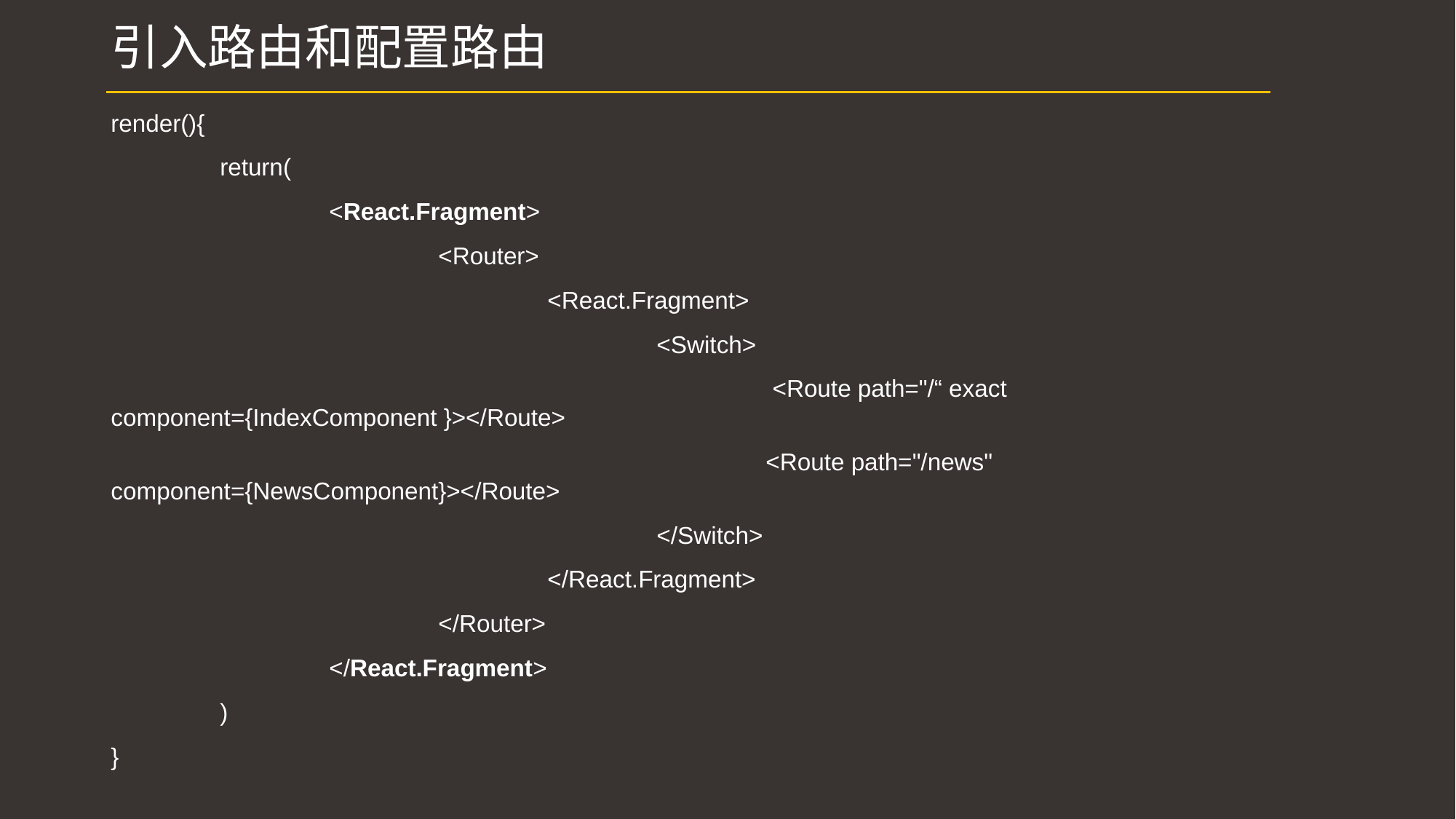

# 引入路由和配置路由
render(){
	return(
		<React.Fragment>
			<Router>
				<React.Fragment>
					<Switch>
						 <Route path="/“ exact component={IndexComponent }></Route>
						<Route path="/news" component={NewsComponent}></Route>
					</Switch>
				</React.Fragment>
			</Router>
		</React.Fragment>
	)
}